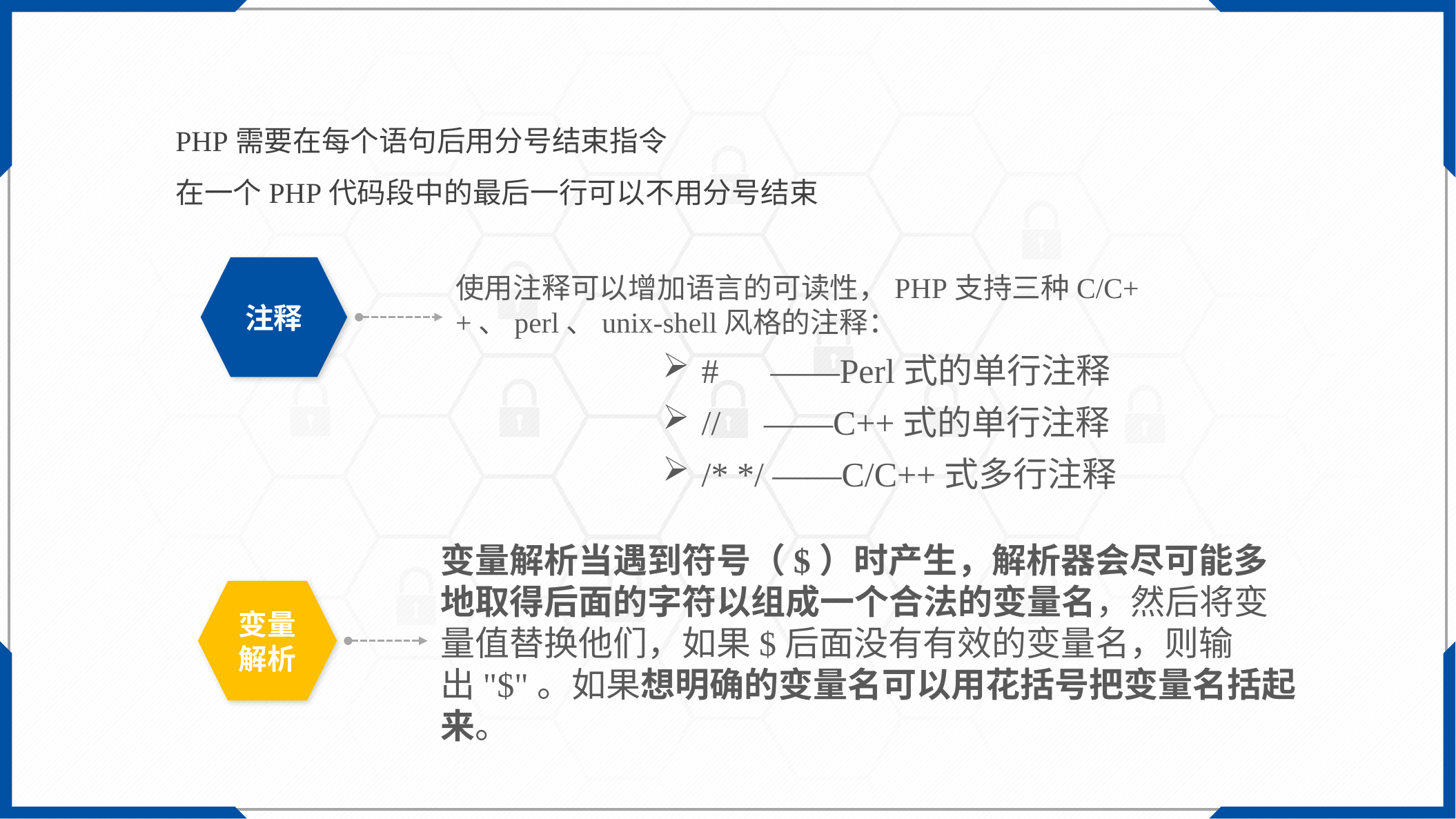

PHP需要在每个语句后用分号结束指令
在一个PHP代码段中的最后一行可以不用分号结束
注释
使用注释可以增加语言的可读性，PHP支持三种C/C++、perl、unix-shell风格的注释：
#      ——Perl式的单行注释
//     ——C++式的单行注释
/* */ ——C/C++式多行注释

变量解析当遇到符号（$）时产生，解析器会尽可能多地取得后面的字符以组成一个合法的变量名，然后将变量值替换他们，如果$后面没有有效的变量名，则输出"$"。如果想明确的变量名可以用花括号把变量名括起来。
变量解析